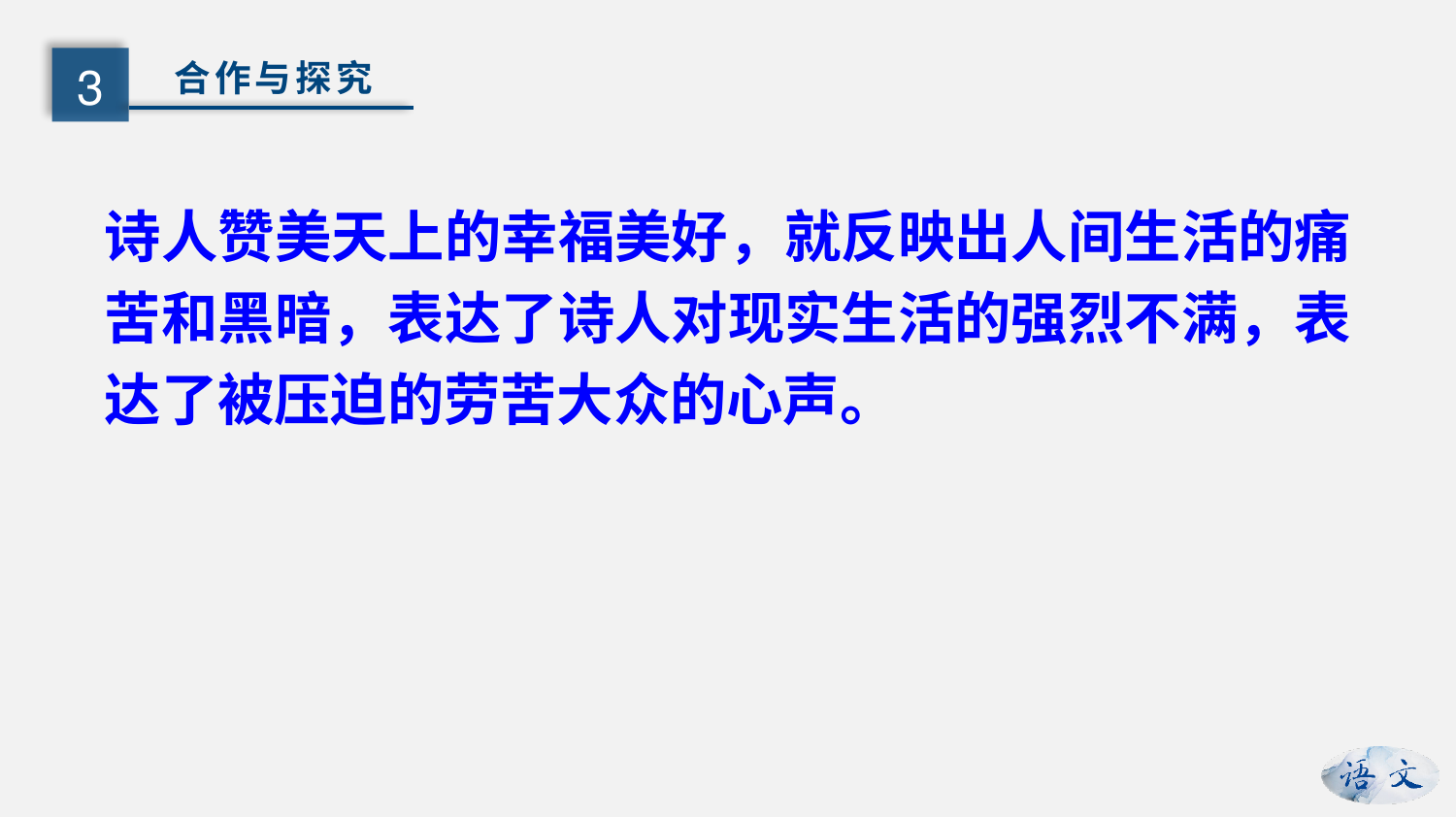

诗人赞美天上的幸福美好，就反映出人间生活的痛苦和黑暗，表达了诗人对现实生活的强烈不满，表达了被压迫的劳苦大众的心声。